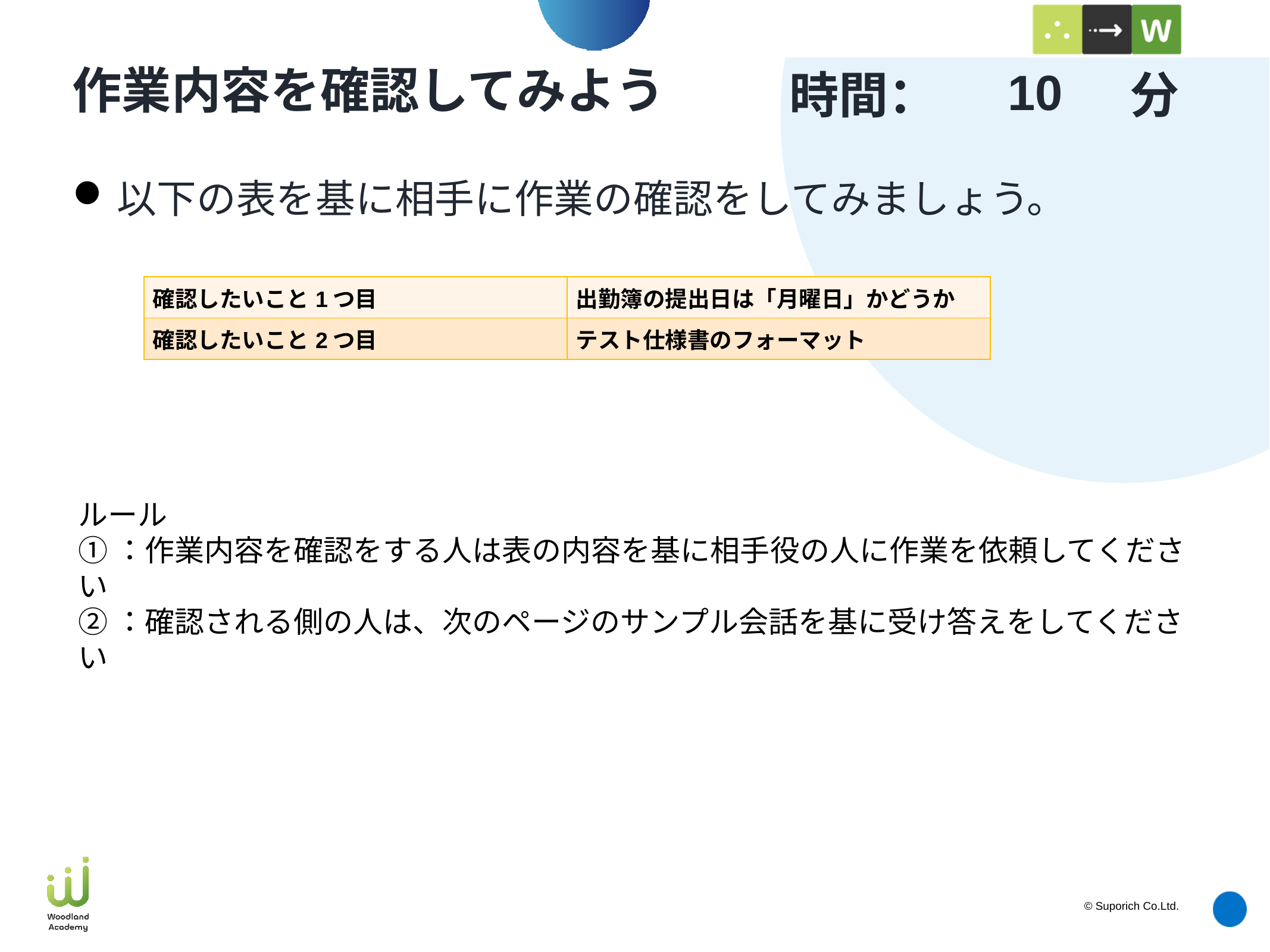

10
# 作業内容を確認してみよう
以下の表を基に相手に作業の確認をしてみましょう。
| 確認したいこと1つ目 | 出勤簿の提出日は「月曜日」かどうか |
| --- | --- |
| 確認したいこと2つ目 | テスト仕様書のフォーマット |
ルール
①：作業内容を確認をする人は表の内容を基に相手役の人に作業を依頼してください
②：確認される側の人は、次のページのサンプル会話を基に受け答えをしてください